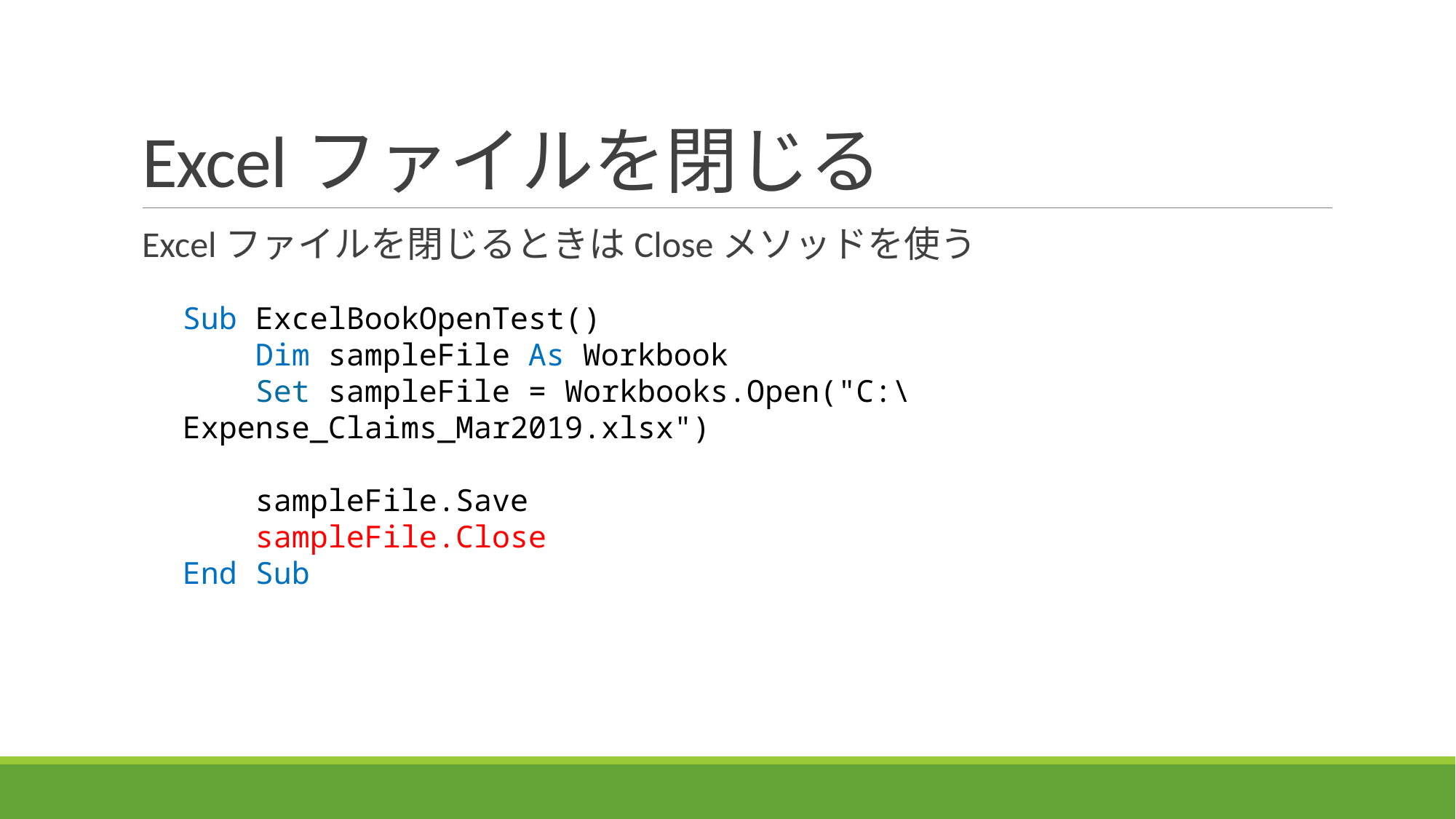

# Excelファイルを閉じる
Excelファイルを閉じるときはCloseメソッドを使う

Sub ExcelBookOpenTest()
    Dim sampleFile As Workbook
    Set sampleFile = Workbooks.Open("C:\Expense_Claims_Mar2019.xlsx")

    sampleFile.Save
    sampleFile.Close
End Sub